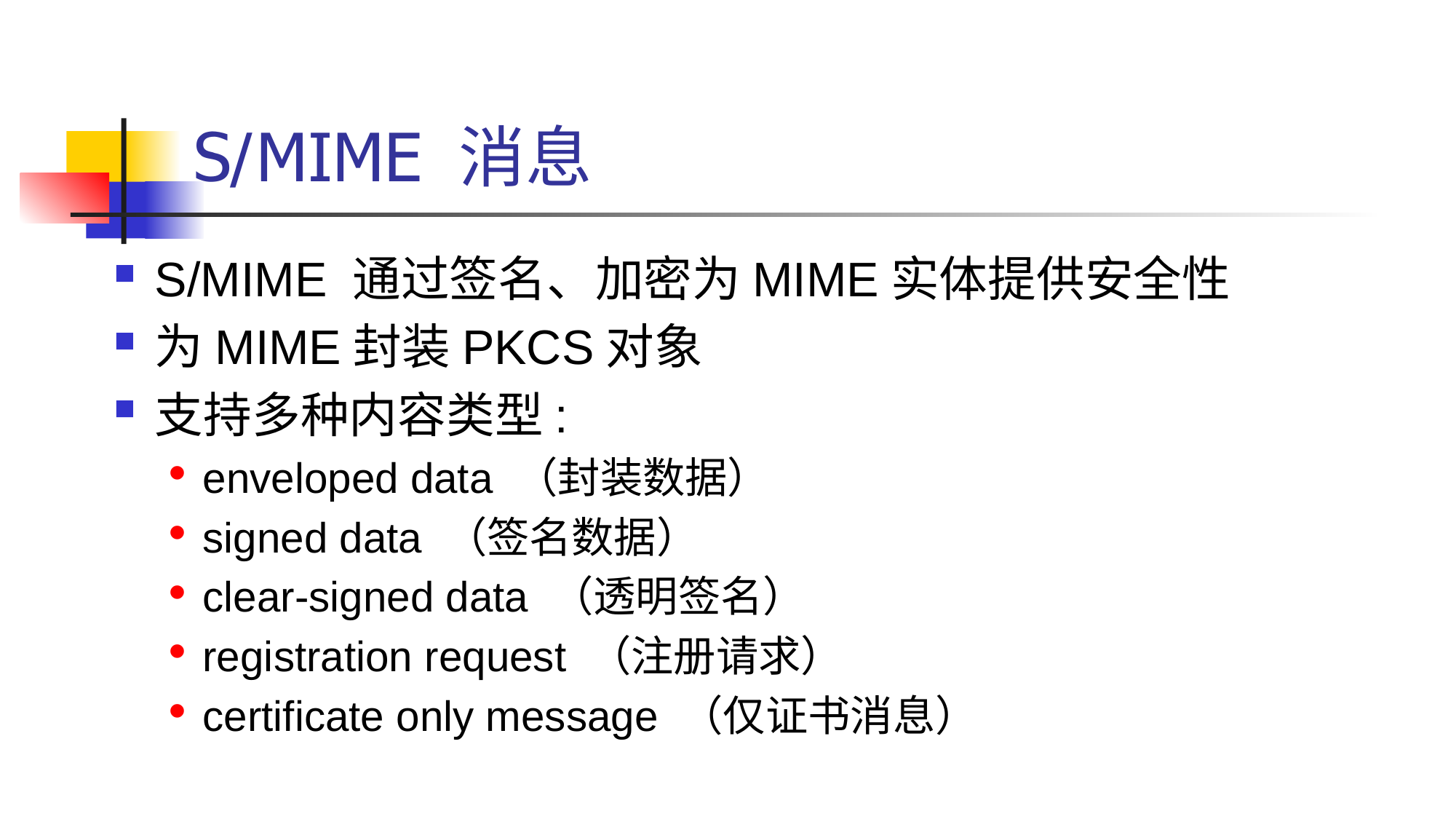

# S/MIME 消息
S/MIME 通过签名、加密为MIME实体提供安全性
为MIME封装PKCS对象
支持多种内容类型:
enveloped data （封装数据）
signed data （签名数据）
clear-signed data （透明签名）
registration request （注册请求）
certificate only message （仅证书消息）